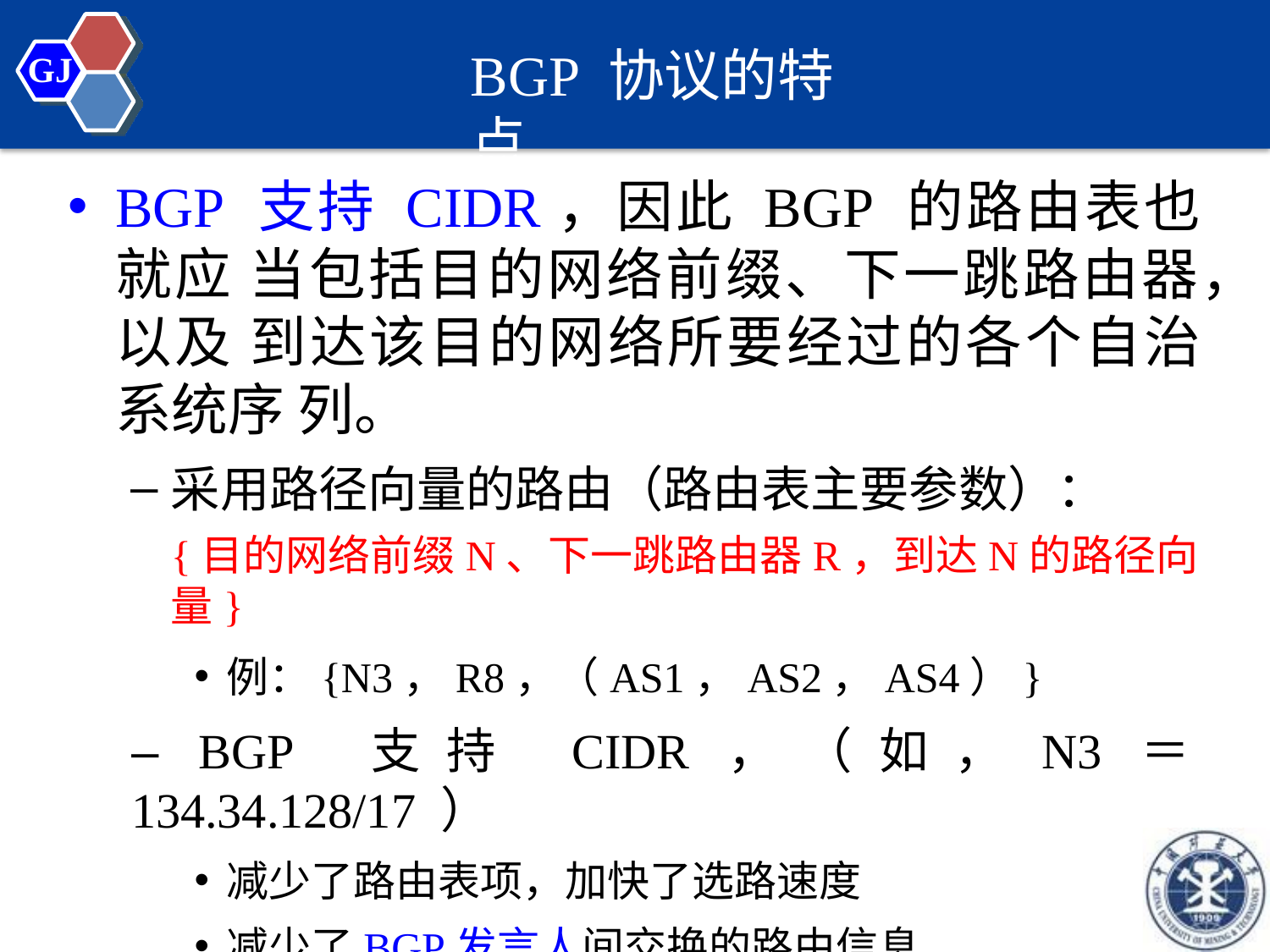

# BGP 协议的特点
GJ
BGP 支持 CIDR，因此 BGP 的路由表也就应 当包括目的网络前缀、下一跳路由器，以及 到达该目的网络所要经过的各个自治系统序 列。
采用路径向量的路由（路由表主要参数）：
{目的网络前缀N、下一跳路由器R，到达N的路径向量}
例：{N3，R8，（AS1，AS2，AS4）}
– BGP 支持 CIDR，（如，N3＝134.34.128/17 ）
减少了路由表项，加快了选路速度
减少了BGP发言人间交换的路由信息